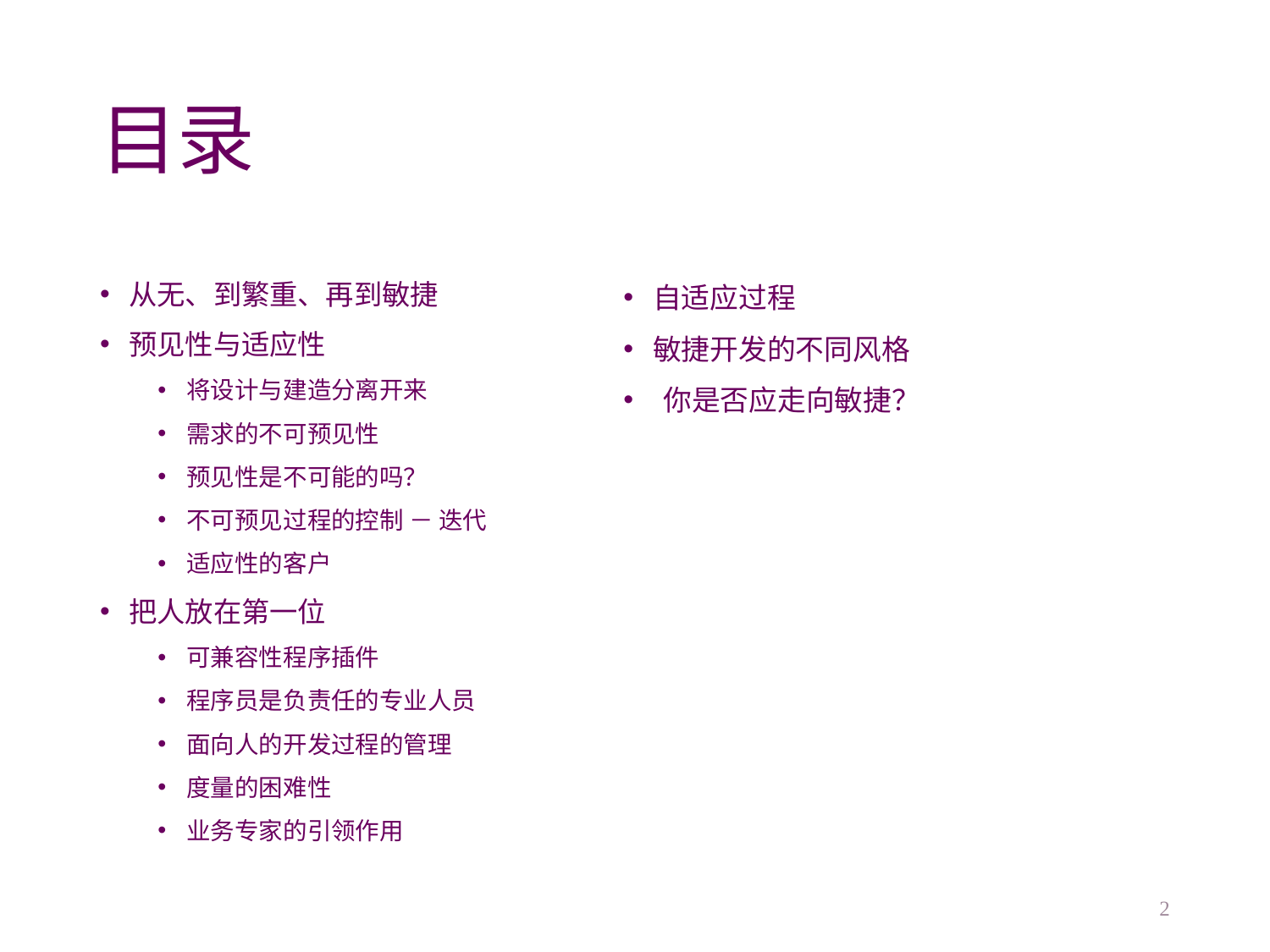

# 目录
从无、到繁重、再到敏捷
预见性与适应性
将设计与建造分离开来
需求的不可预见性
预见性是不可能的吗？
不可预见过程的控制 － 迭代
适应性的客户
把人放在第一位
可兼容性程序插件
程序员是负责任的专业人员
面向人的开发过程的管理
度量的困难性
业务专家的引领作用
自适应过程
敏捷开发的不同风格
 你是否应走向敏捷？

2